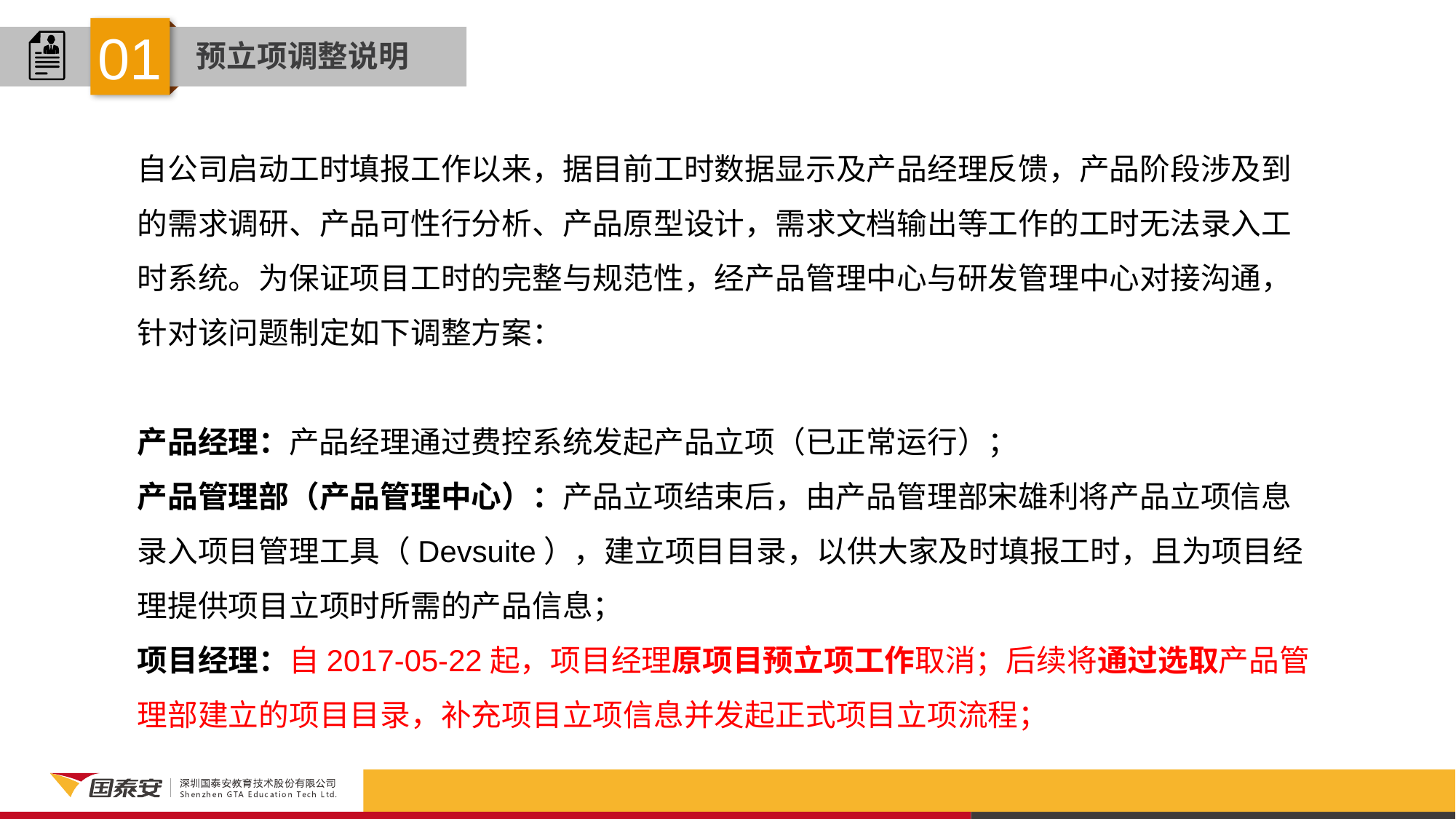

01

预立项调整说明

自公司启动工时填报工作以来，据目前工时数据显示及产品经理反馈，产品阶段涉及到的需求调研、产品可性行分析、产品原型设计，需求文档输出等工作的工时无法录入工时系统。为保证项目工时的完整与规范性，经产品管理中心与研发管理中心对接沟通，针对该问题制定如下调整方案：

产品经理：产品经理通过费控系统发起产品立项（已正常运行）；
产品管理部（产品管理中心）：产品立项结束后，由产品管理部宋雄利将产品立项信息录入项目管理工具（Devsuite），建立项目目录，以供大家及时填报工时，且为项目经理提供项目立项时所需的产品信息；
项目经理：自2017-05-22起，项目经理原项目预立项工作取消；后续将通过选取产品管理部建立的项目目录，补充项目立项信息并发起正式项目立项流程；